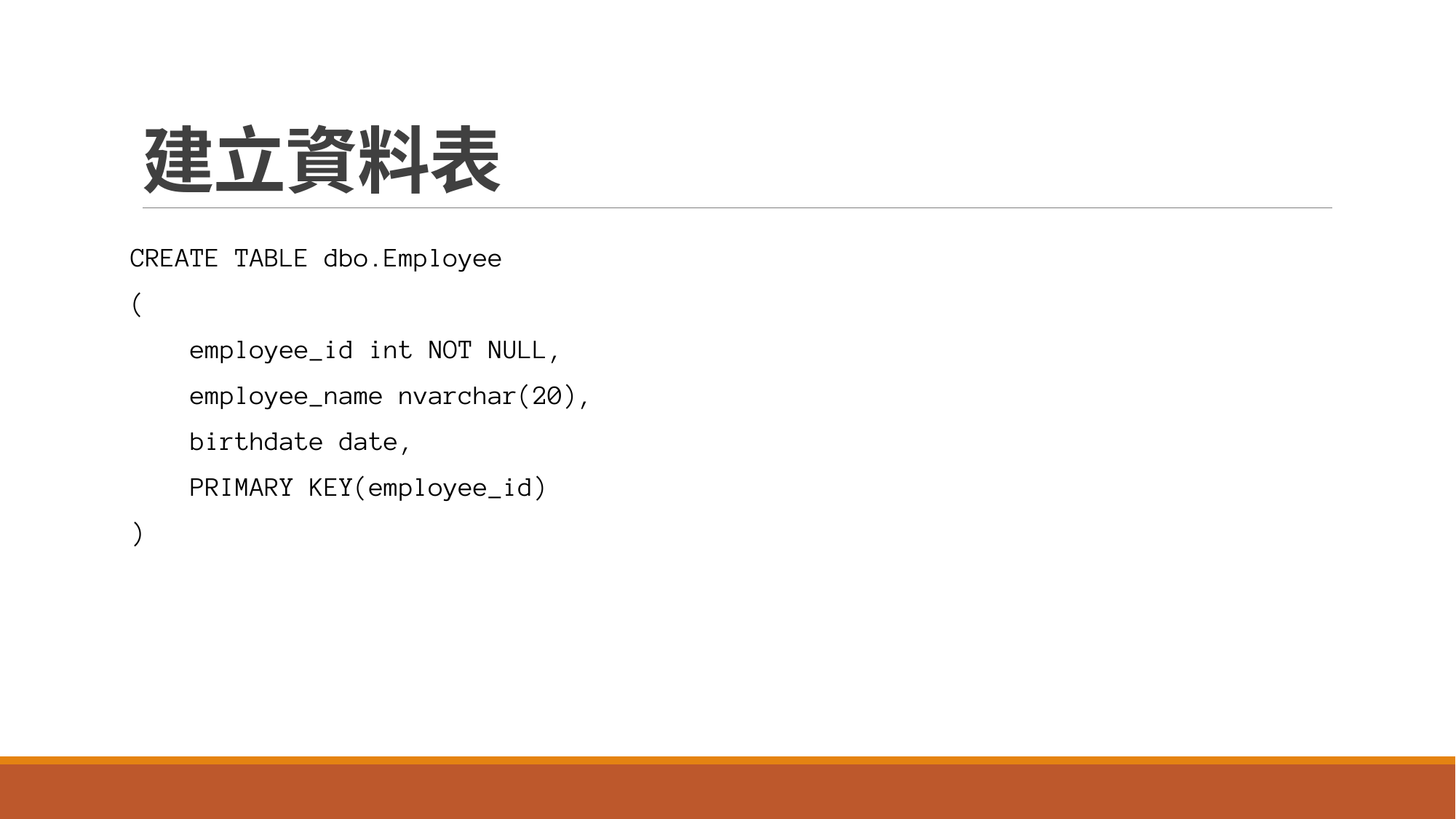

# 建立資料表
CREATE TABLE dbo.Employee
(
    employee_id int NOT NULL,
    employee_name nvarchar(20),
    birthdate date,
    PRIMARY KEY(employee_id)
)